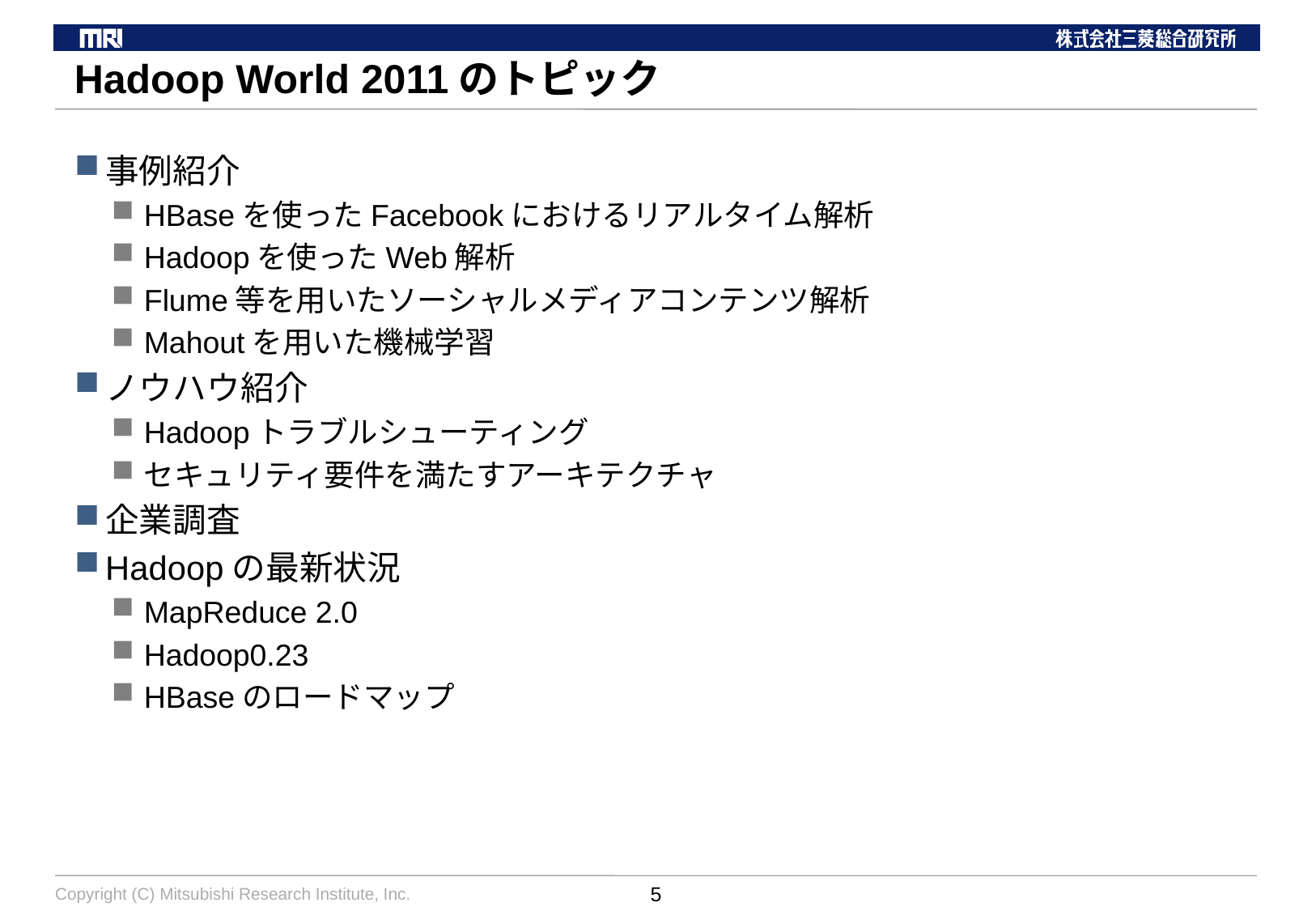

# Hadoop World 2011のトピック
事例紹介
HBaseを使ったFacebookにおけるリアルタイム解析
Hadoopを使ったWeb解析
Flume等を用いたソーシャルメディアコンテンツ解析
Mahoutを用いた機械学習
ノウハウ紹介
Hadoopトラブルシューティング
セキュリティ要件を満たすアーキテクチャ
企業調査
Hadoopの最新状況
MapReduce 2.0
Hadoop0.23
HBaseのロードマップ
Copyright (C) Mitsubishi Research Institute, Inc.
5